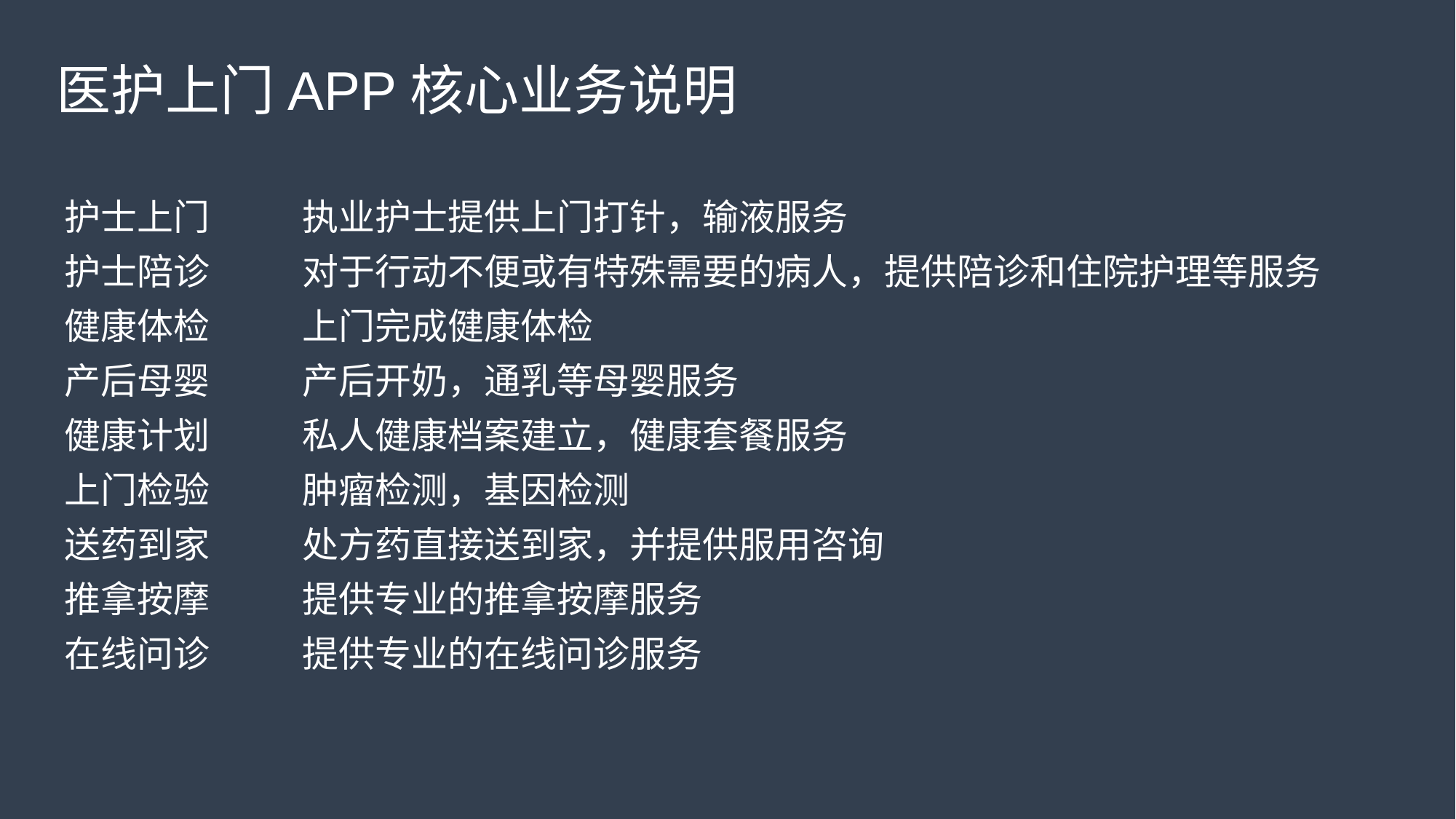

医护上门APP核心业务说明
| 护士上门 | 执业护士提供上门打针，输液服务 |
| --- | --- |
| 护士陪诊 | 对于行动不便或有特殊需要的病人，提供陪诊和住院护理等服务 |
| 健康体检 | 上门完成健康体检 |
| 产后母婴 | 产后开奶，通乳等母婴服务 |
| 健康计划 | 私人健康档案建立，健康套餐服务 |
| 上门检验 | 肿瘤检测，基因检测 |
| 送药到家 | 处方药直接送到家，并提供服用咨询 |
| 推拿按摩 | 提供专业的推拿按摩服务 |
| 在线问诊 | 提供专业的在线问诊服务 |